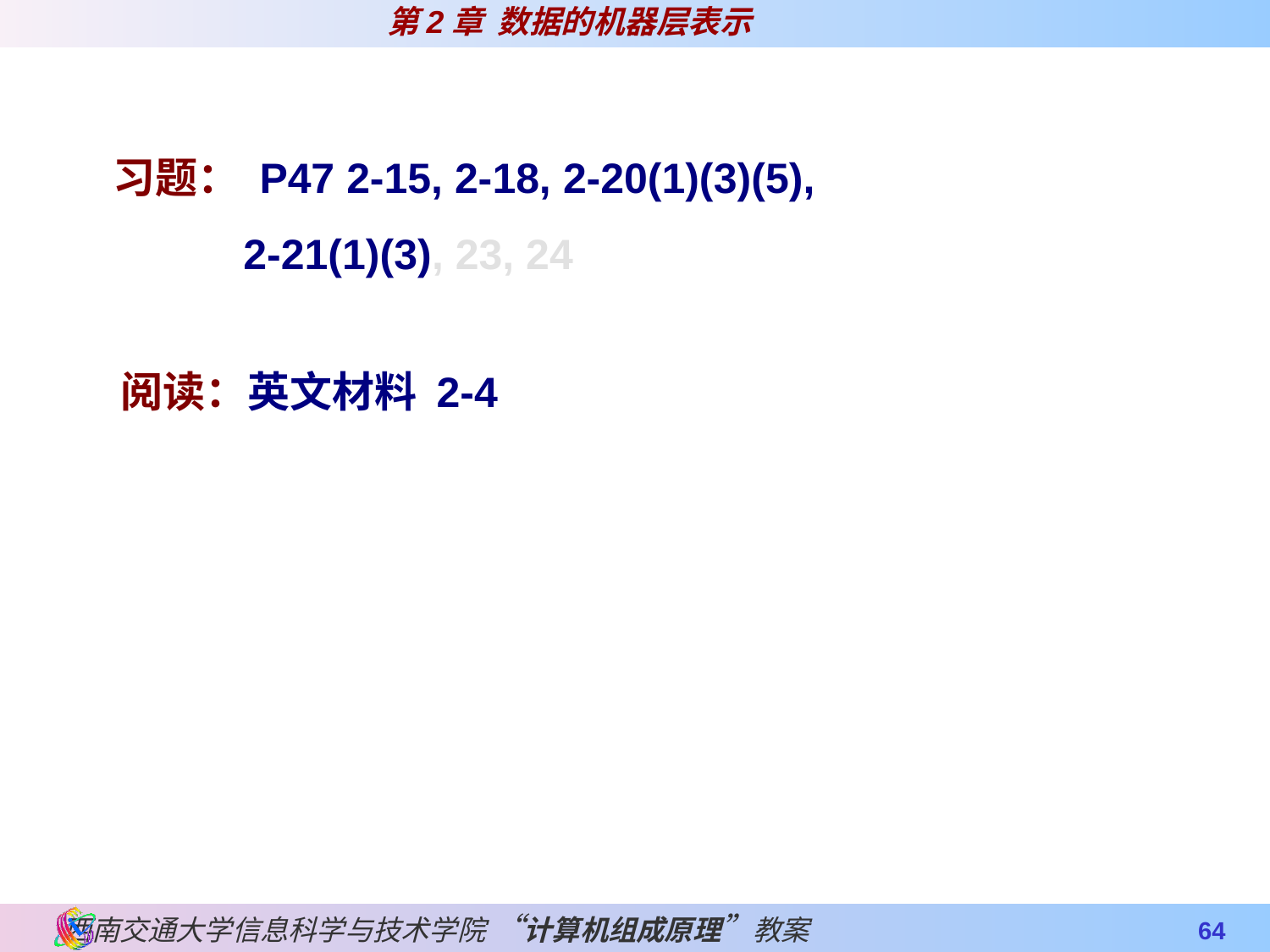

习题： P47 2-15, 2-18, 2-20(1)(3)(5),
           2-21(1)(3), 23, 24

阅读：英文材料 2-4